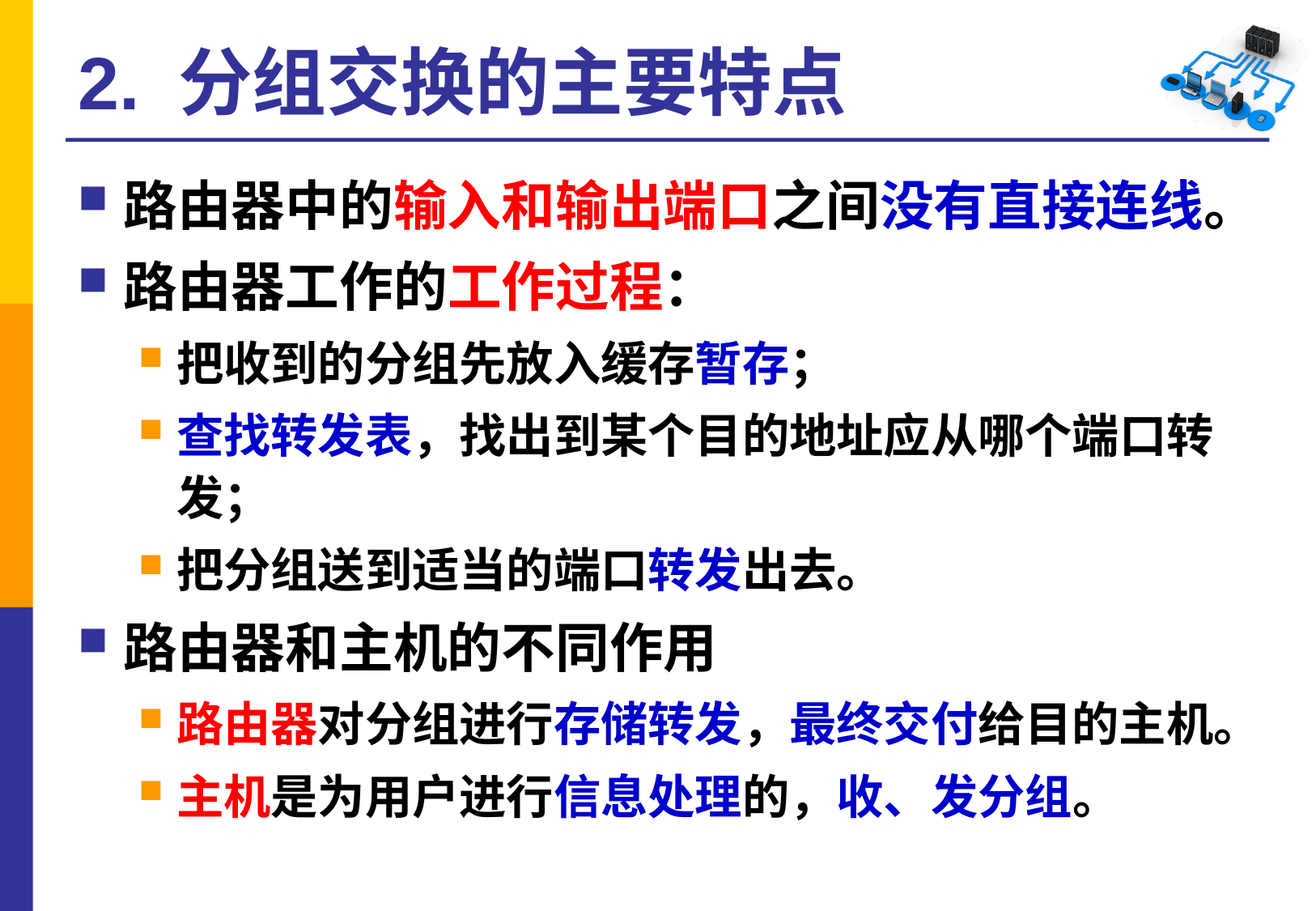

# 2. 分组交换的主要特点
路由器中的输入和输出端口之间没有直接连线。
路由器工作的工作过程：
把收到的分组先放入缓存暂存；
查找转发表，找出到某个目的地址应从哪个端口转发；
把分组送到适当的端口转发出去。
路由器和主机的不同作用
路由器对分组进行存储转发，最终交付给目的主机。
主机是为用户进行信息处理的，收、发分组。